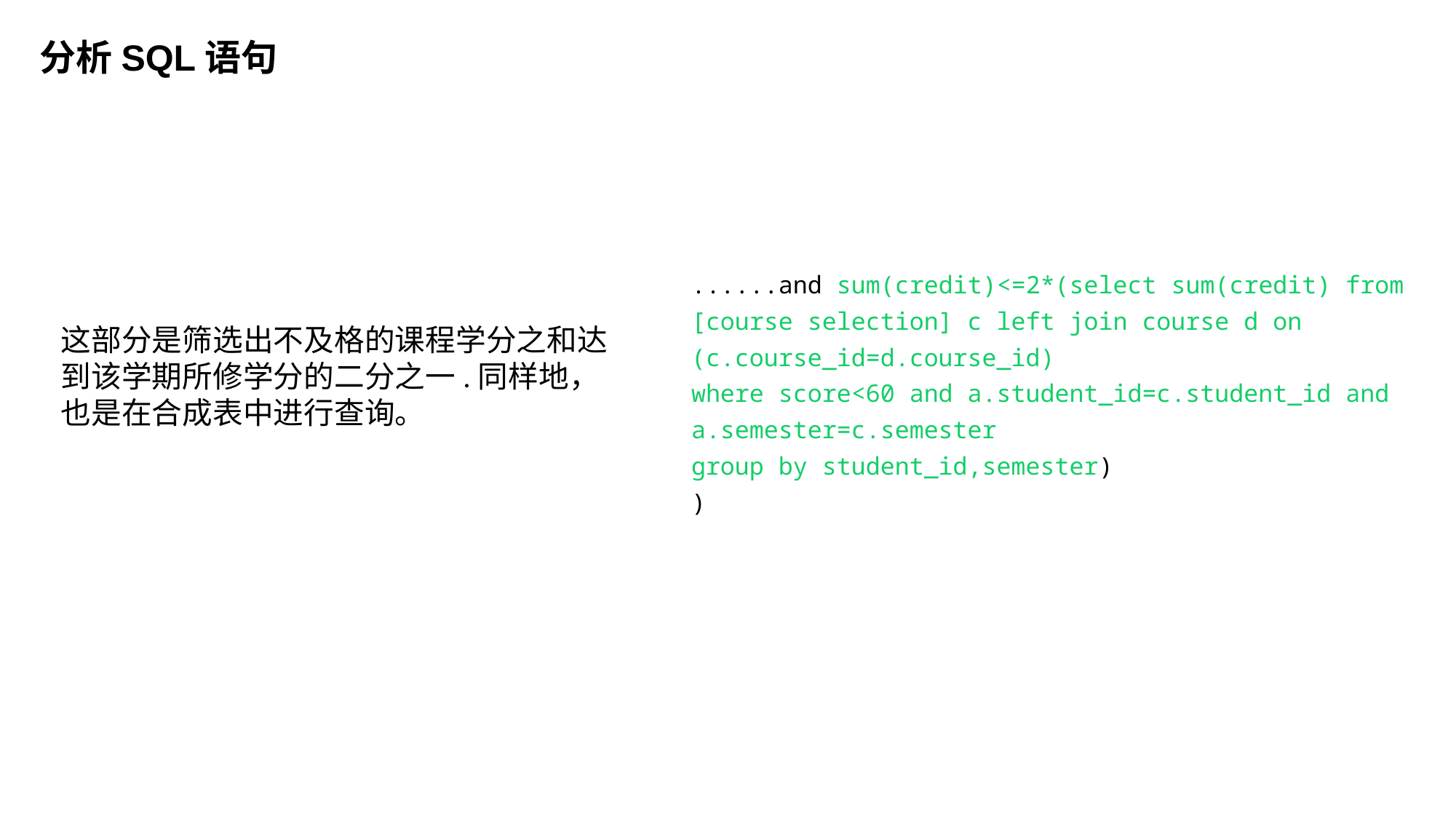

分析SQL语句
......and sum(credit)<=2*(select sum(credit) from [course selection] c left join course d on
(c.course_id=d.course_id)
where score<60 and a.student_id=c.student_id and a.semester=c.semester
group by student_id,semester)
)
这部分是筛选出不及格的课程学分之和达到该学期所修学分的二分之一.同样地，也是在合成表中进行查询。